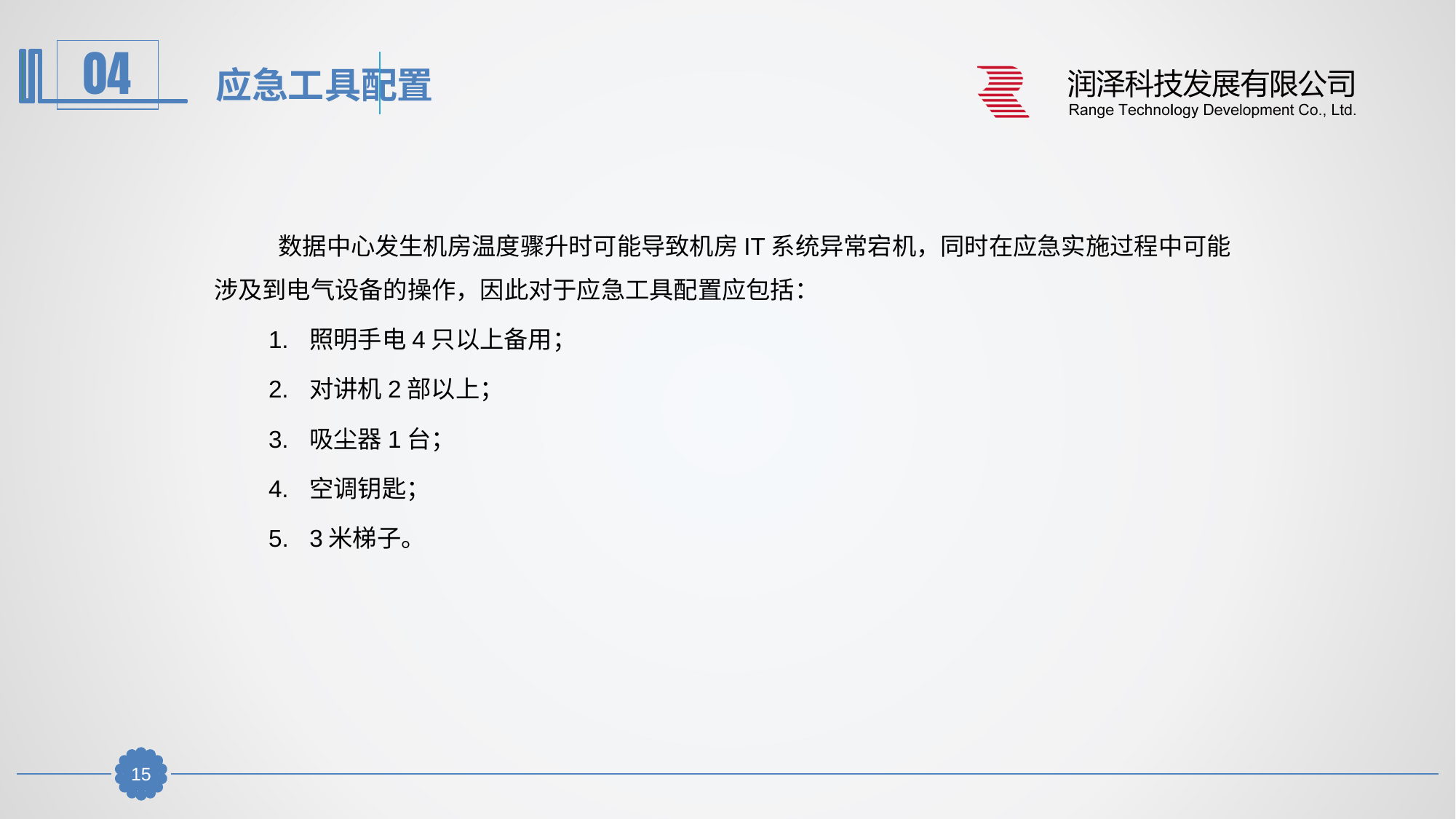

应急工具配置
数据中心发生机房温度骤升时可能导致机房IT系统异常宕机，同时在应急实施过程中可能涉及到电气设备的操作，因此对于应急工具配置应包括：
照明手电4只以上备用；
对讲机2部以上；
吸尘器1台；
空调钥匙；
3米梯子。
15